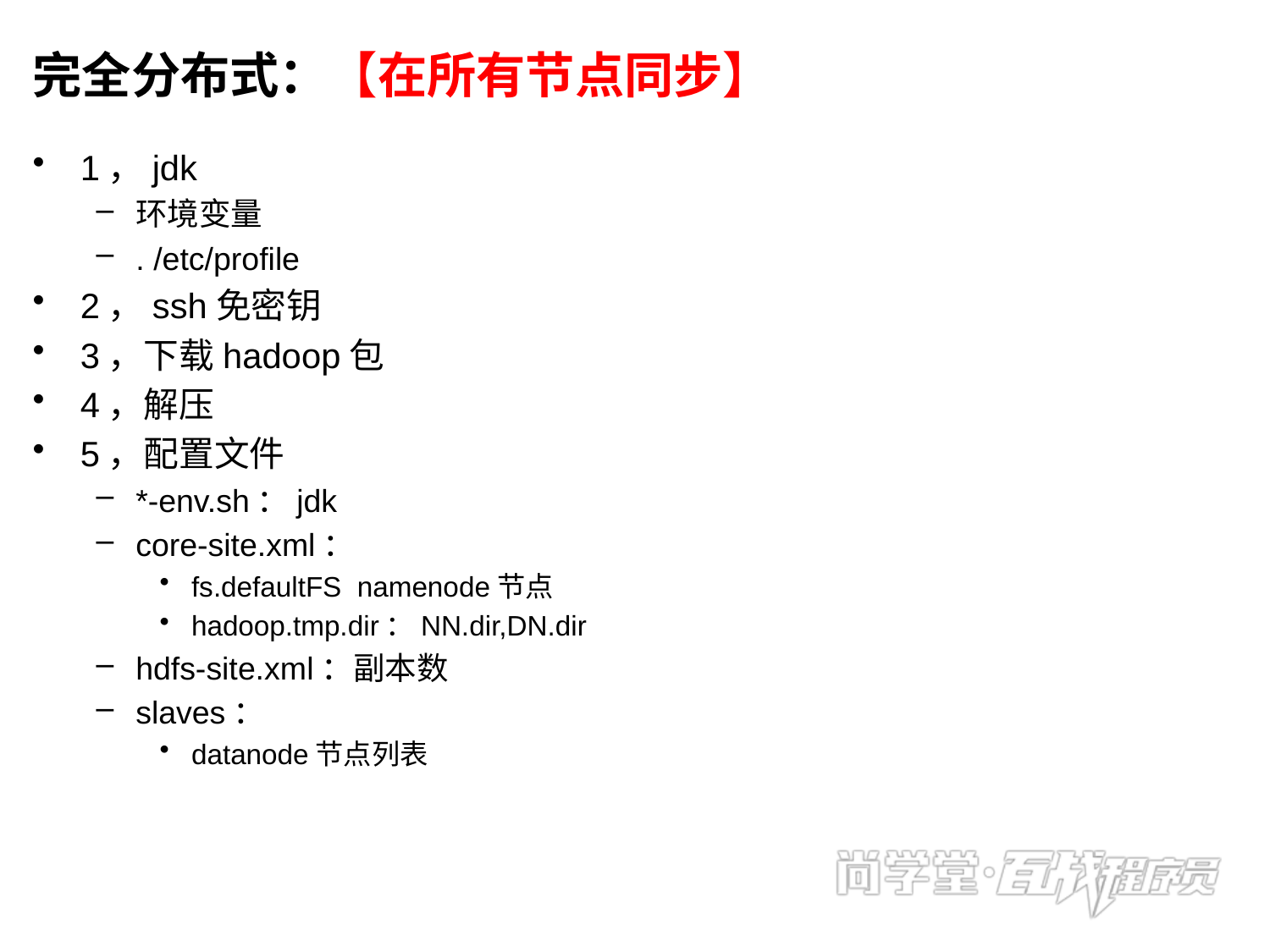

# 完全分布式：【在所有节点同步】
1，jdk
环境变量
. /etc/profile
2，ssh免密钥
3，下载hadoop包
4，解压
5，配置文件
*-env.sh：jdk
core-site.xml：
fs.defaultFS  namenode节点
hadoop.tmp.dir：NN.dir,DN.dir
hdfs-site.xml：副本数
slaves：
datanode节点列表